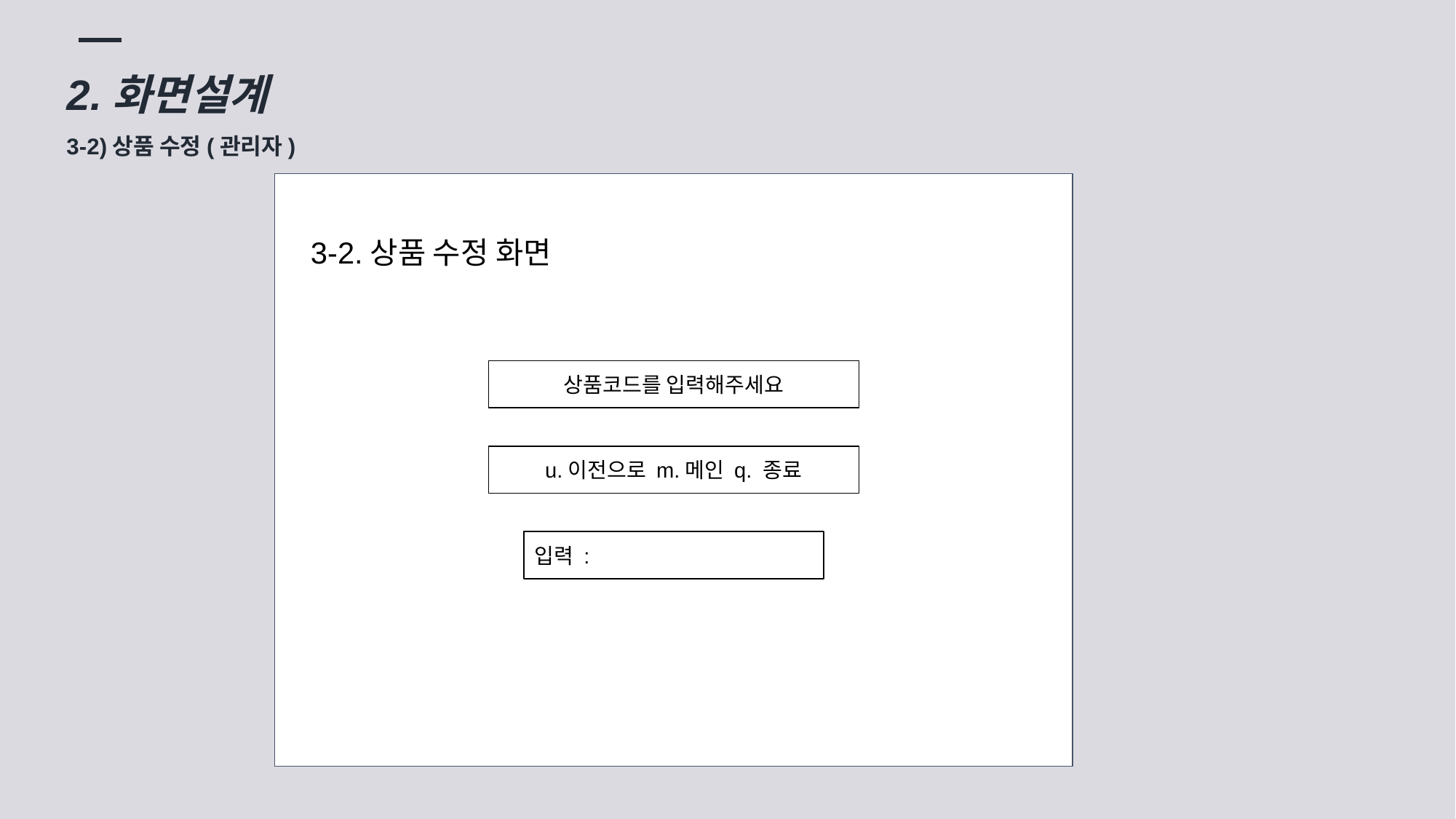

2.화면설계
3-2)상품 수정(관리자)

3-2.상품 수정 화면
상품코드를 입력해주세요
u.이전으로 m.메인 q. 종료
입력 :